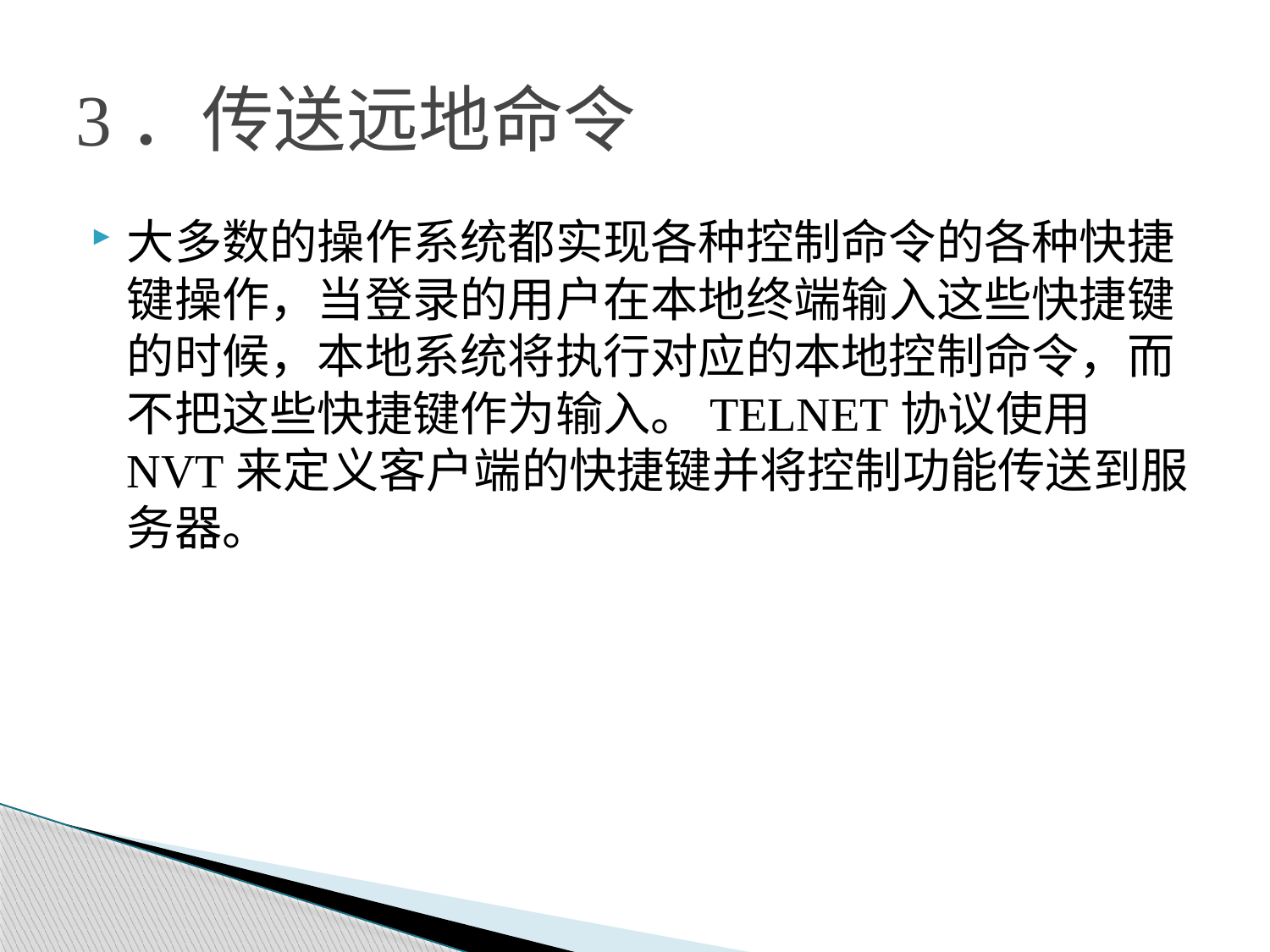

# 3．传送远地命令
大多数的操作系统都实现各种控制命令的各种快捷键操作，当登录的用户在本地终端输入这些快捷键的时候，本地系统将执行对应的本地控制命令，而不把这些快捷键作为输入。TELNET协议使用NVT来定义客户端的快捷键并将控制功能传送到服务器。